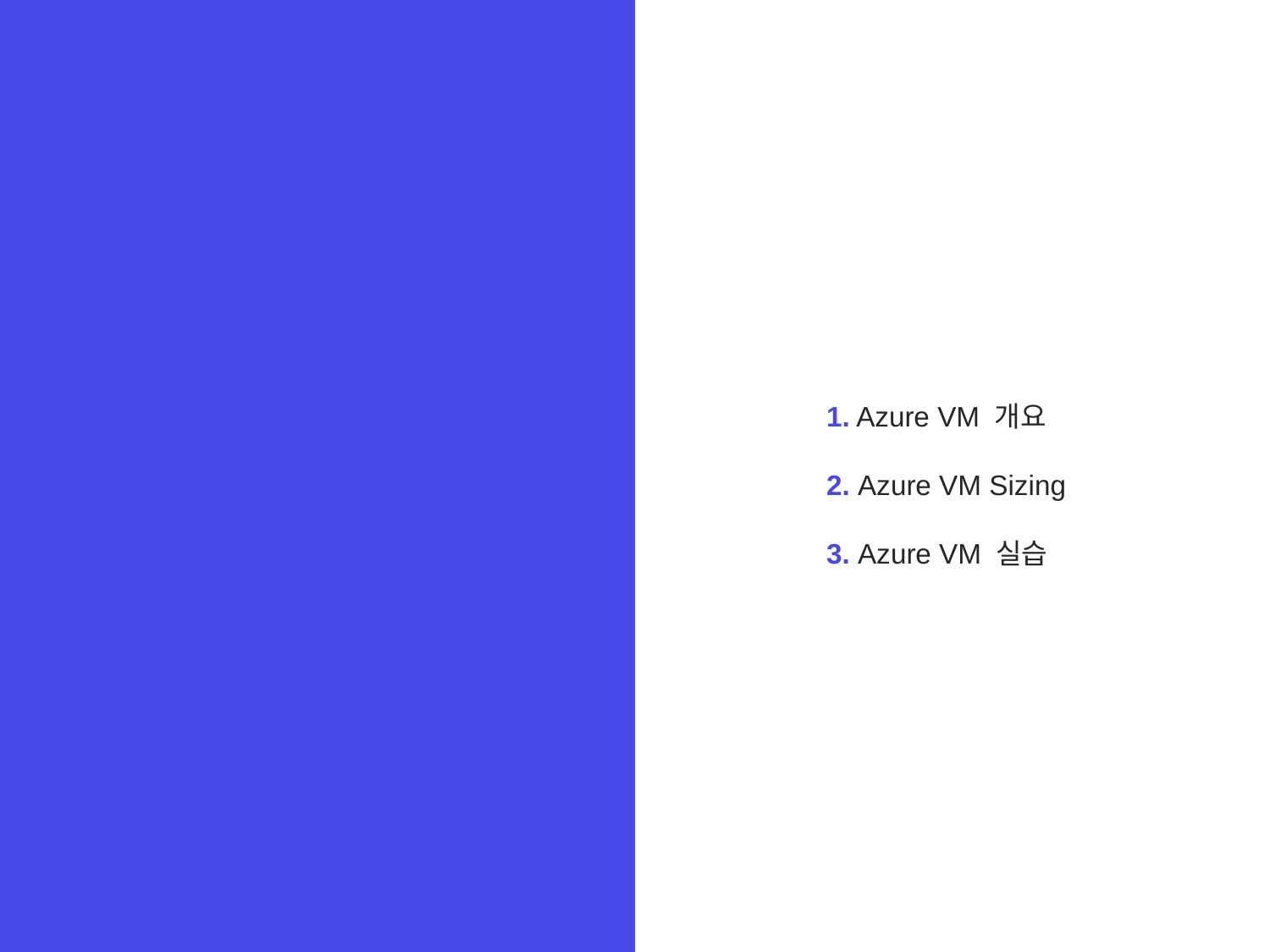

1. Azure VM 개요
2. Azure VM Sizing
3. Azure VM 실습
# Overview
Azure Virtual Machine